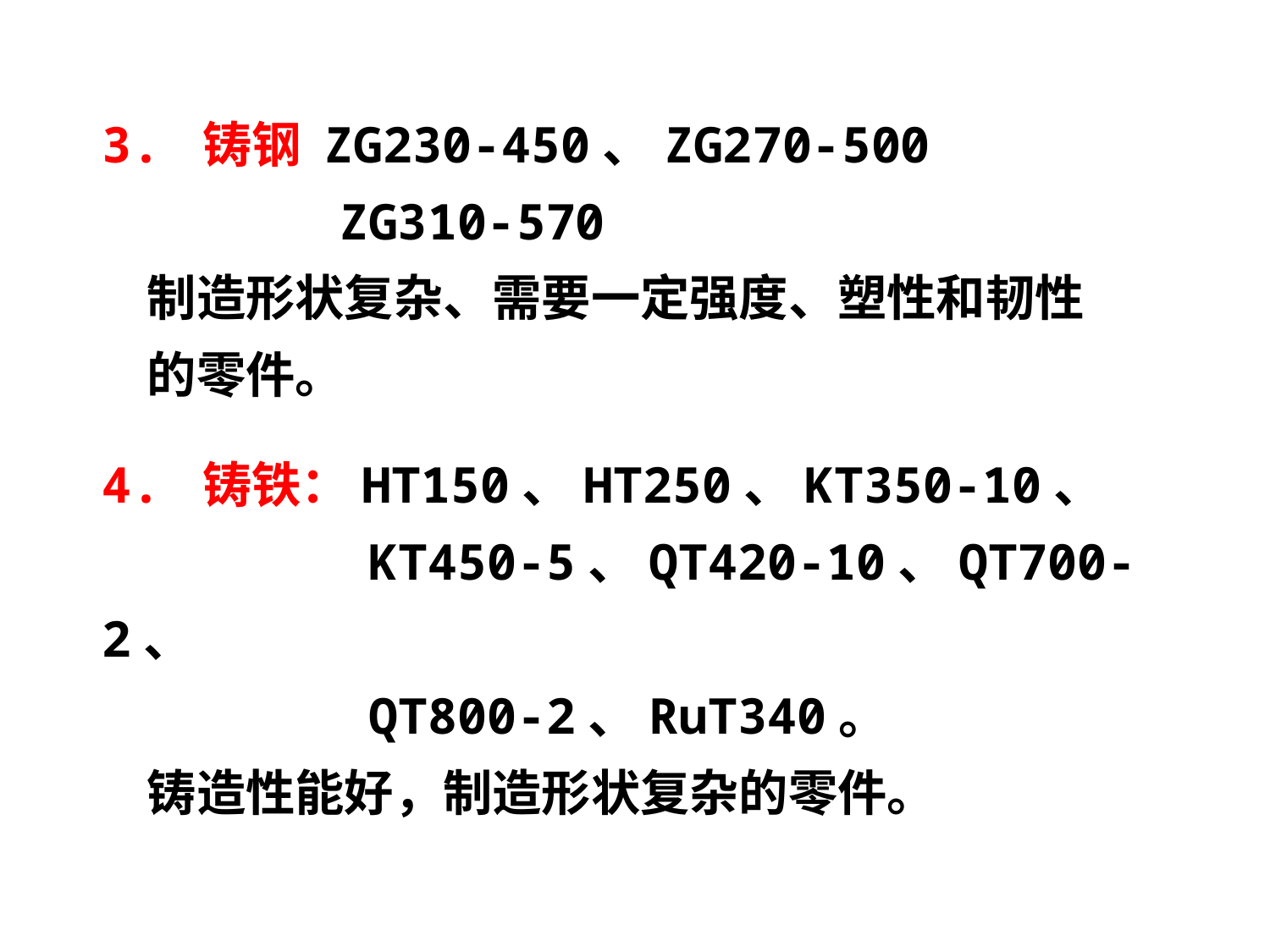

3. 铸钢 ZG230-450、ZG270-500
        ZG310-570
   制造形状复杂、需要一定强度、塑性和韧性
   的零件。

4. 铸铁：HT150、HT250、KT350-10、
         KT450-5、QT420-10、QT700-2、
         QT800-2、RuT340。
   铸造性能好，制造形状复杂的零件。